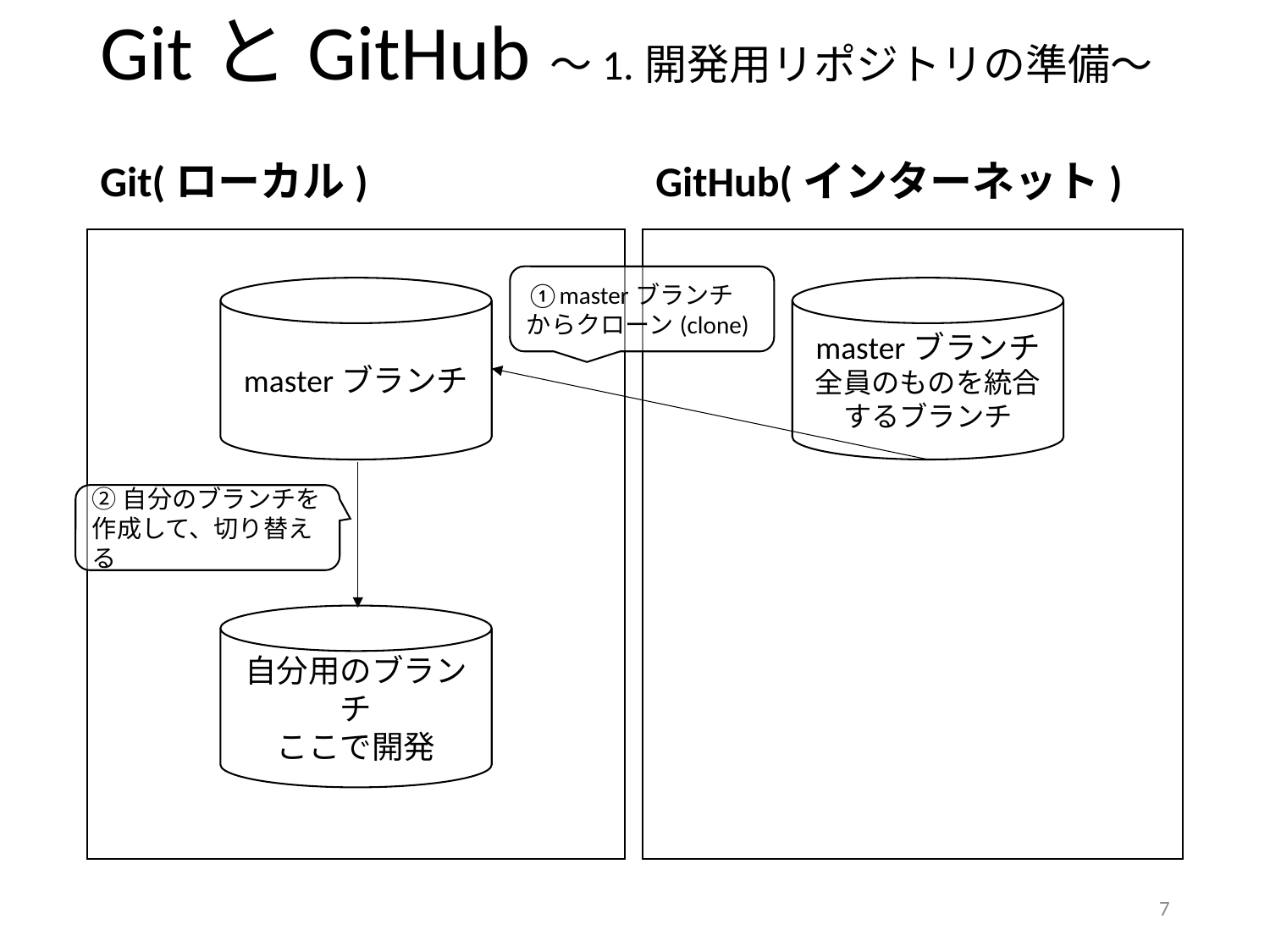

# GitとGitHub～1.開発用リポジトリの準備～
Git(ローカル)
GitHub(インターネット)

①masterブランチからクローン(clone)
masterブランチ
masterブランチ
全員のものを統合するブランチ
②自分のブランチを作成して、切り替える
自分用のブランチ
ここで開発
7